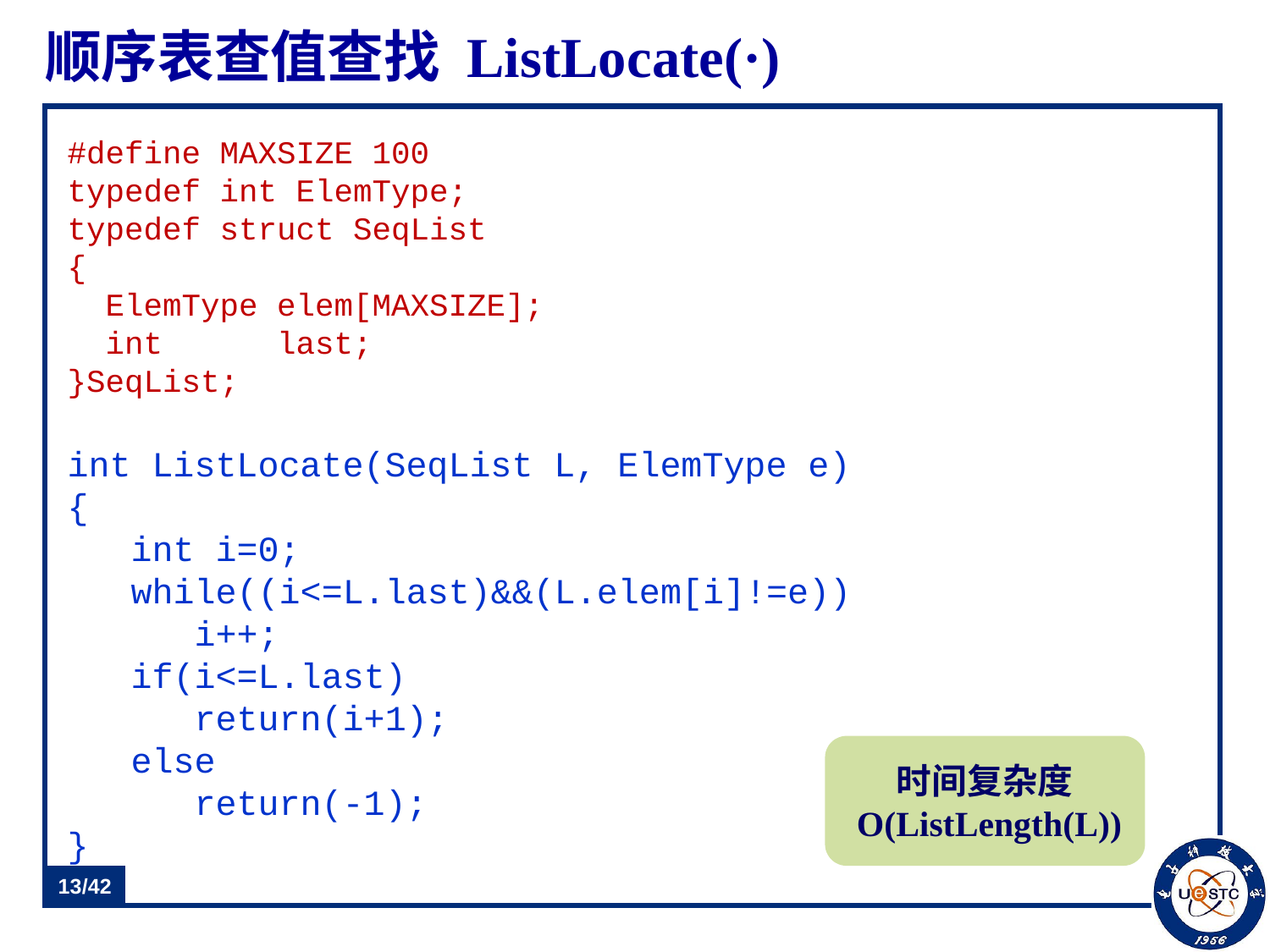

# 顺序表查值查找 ListLocate(·)
#define MAXSIZE 100
typedef int ElemType;
typedef struct SeqList
{
  ElemType elem[MAXSIZE];
  int      last;
}SeqList;

int ListLocate(SeqList L, ElemType e)
{
   int i=0;
   while((i<=L.last)&&(L.elem[i]!=e))
      i++;
   if(i<=L.last)
      return(i+1);
   else
      return(-1);
}
时间复杂度
 O(ListLength(L))
13/42